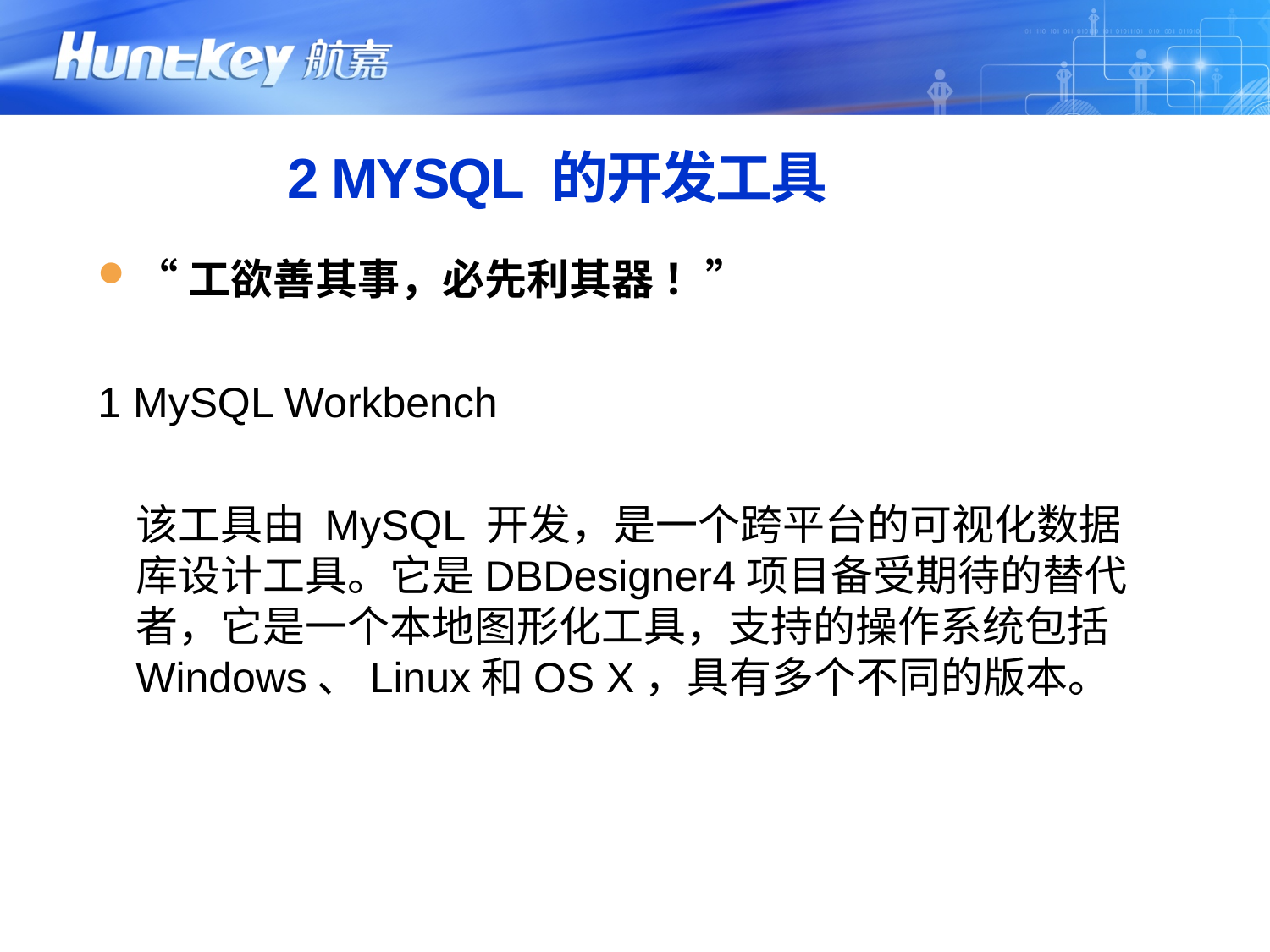

# 2 MYSQL 的开发工具
“工欲善其事，必先利其器 ！”

1 MySQL Workbench

	该工具由 MySQL 开发，是一个跨平台的可视化数据库设计工具。它是DBDesigner4项目备受期待的替代者，它是一个本地图形化工具，支持的操作系统包括Windows、Linux和OS X，具有多个不同的版本。